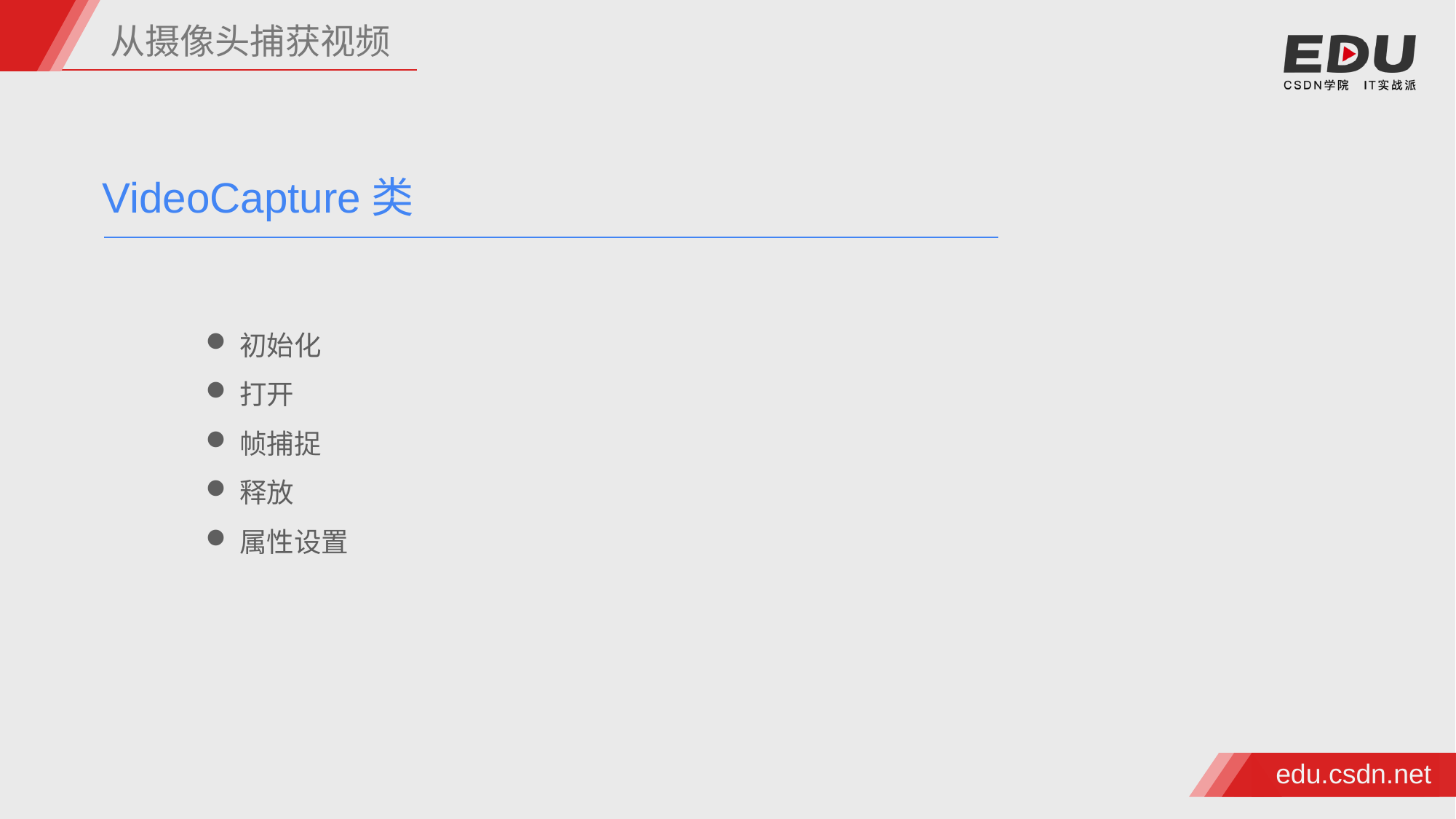

从摄像头捕获视频
VideoCapture类
初始化
打开
帧捕捉
释放
属性设置